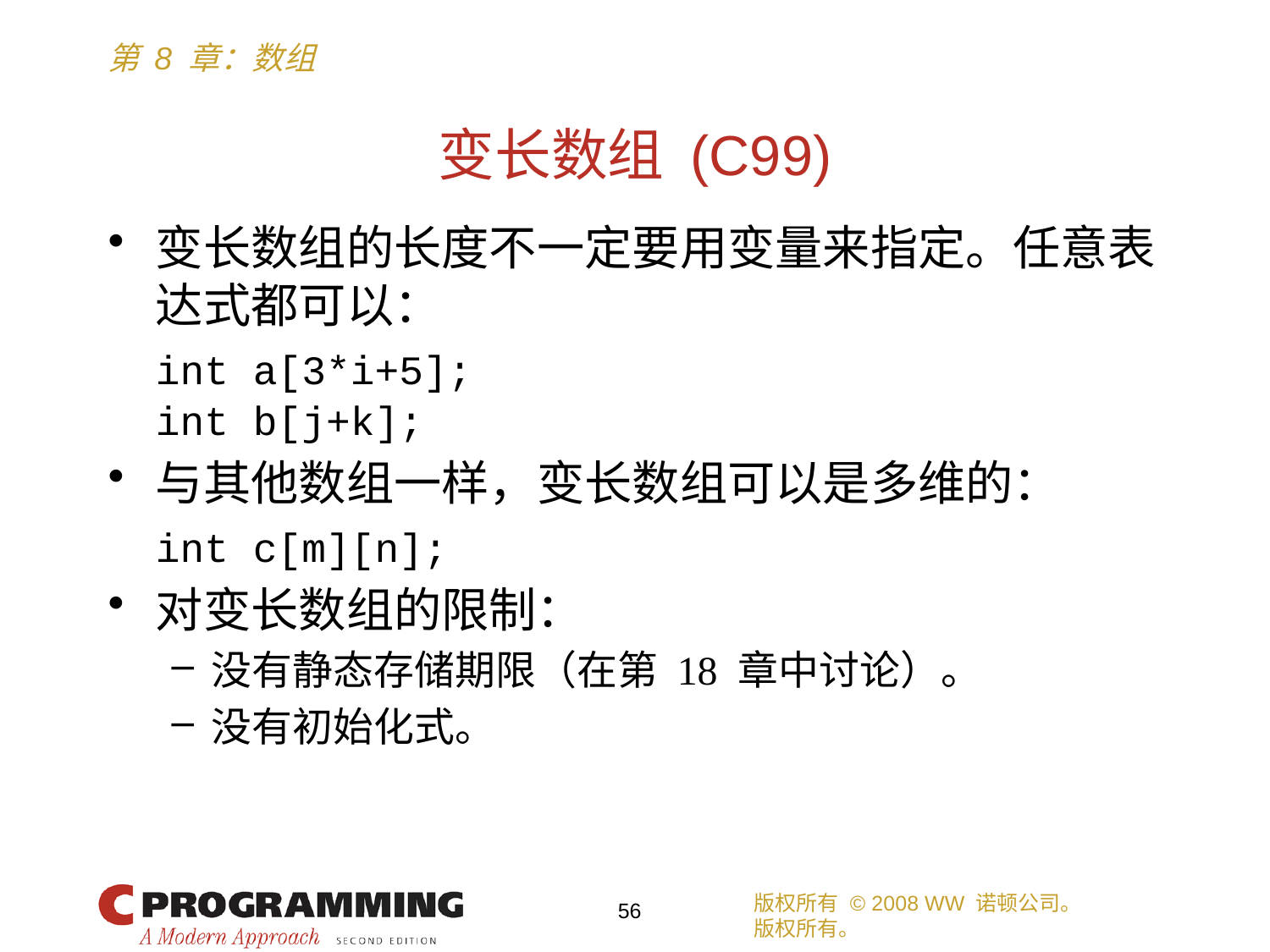

# 变长数组 (C99)
变长数组的长度不一定要用变量来指定。任意表达式都可以：
	int a[3*i+5];
	int b[j+k];
与其他数组一样，变长数组可以是多维的：
	int c[m][n];
对变长数组的限制：
没有静态存储期限（在第 18 章中讨论）。
没有初始化式。
版权所有 © 2008 WW 诺顿公司。
版权所有。
56